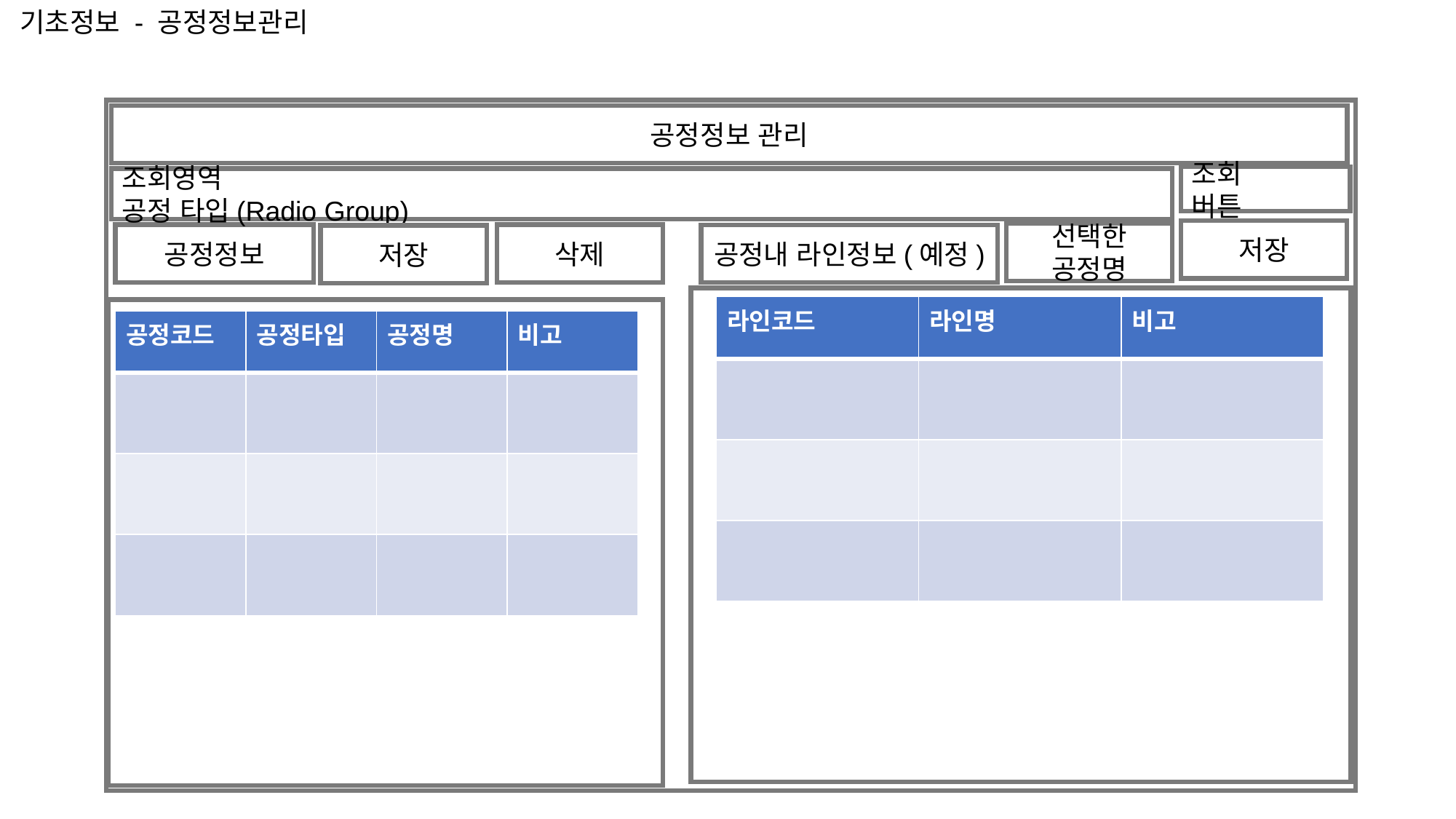

기초정보 - 공정정보관리

공정정보 관리
조회
버튼
조회영역
공정 타입(Radio Group)
저장
선택한
공정명
공정정보
삭제
공정내 라인정보(예정)
저장

| 라인코드 | 라인명 | 비고 |
| --- | --- | --- |
|  |  |  |
|  |  |  |
|  |  |  |

| 공정코드 | 공정타입 | 공정명 | 비고 |
| --- | --- | --- | --- |
|  |  |  |  |
|  |  |  |  |
|  |  |  |  |